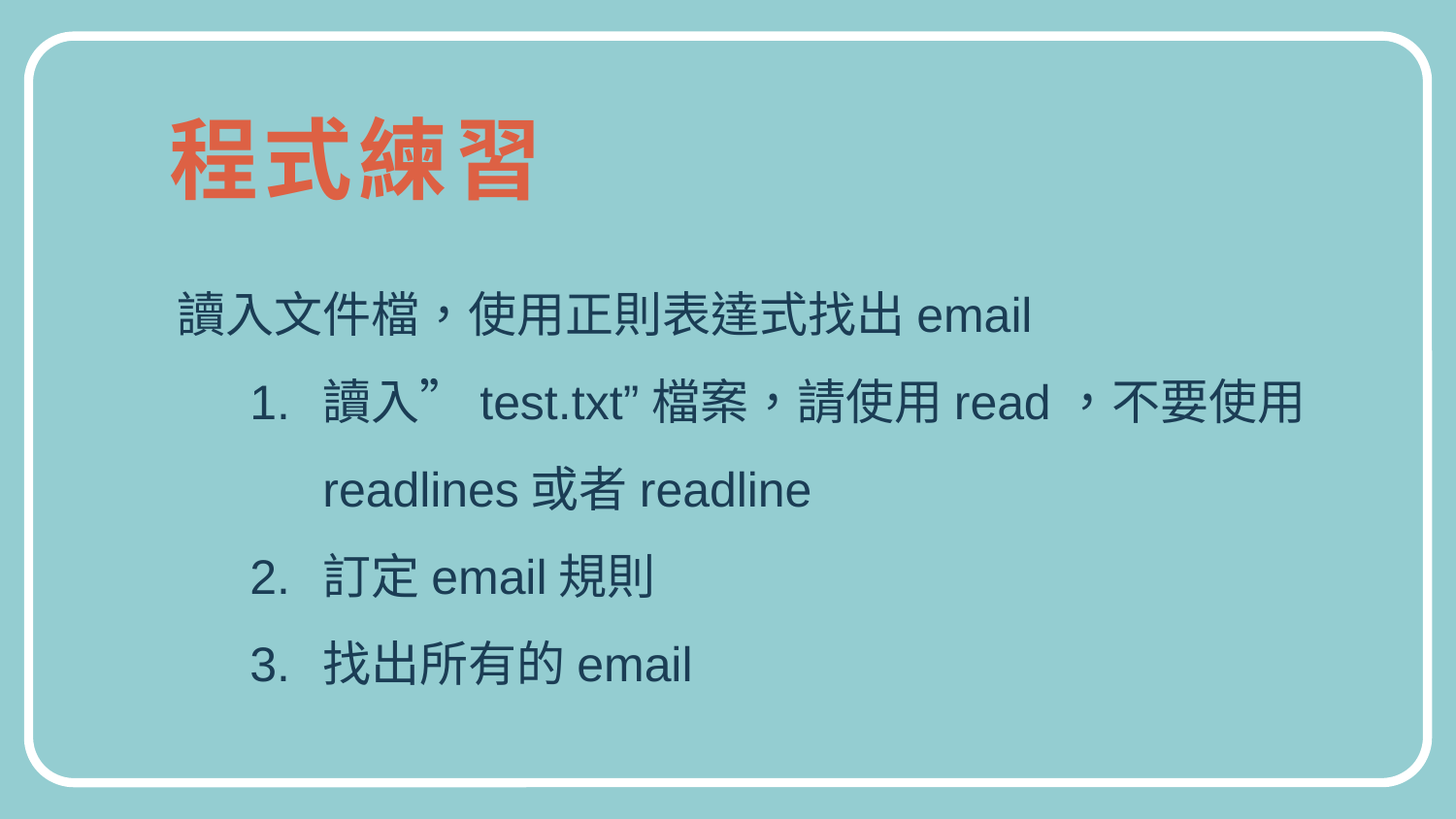

程式練習
讀入文件檔，使用正則表達式找出email
讀入”test.txt”檔案，請使用read，不要使用readlines或者readline
訂定email規則
找出所有的email